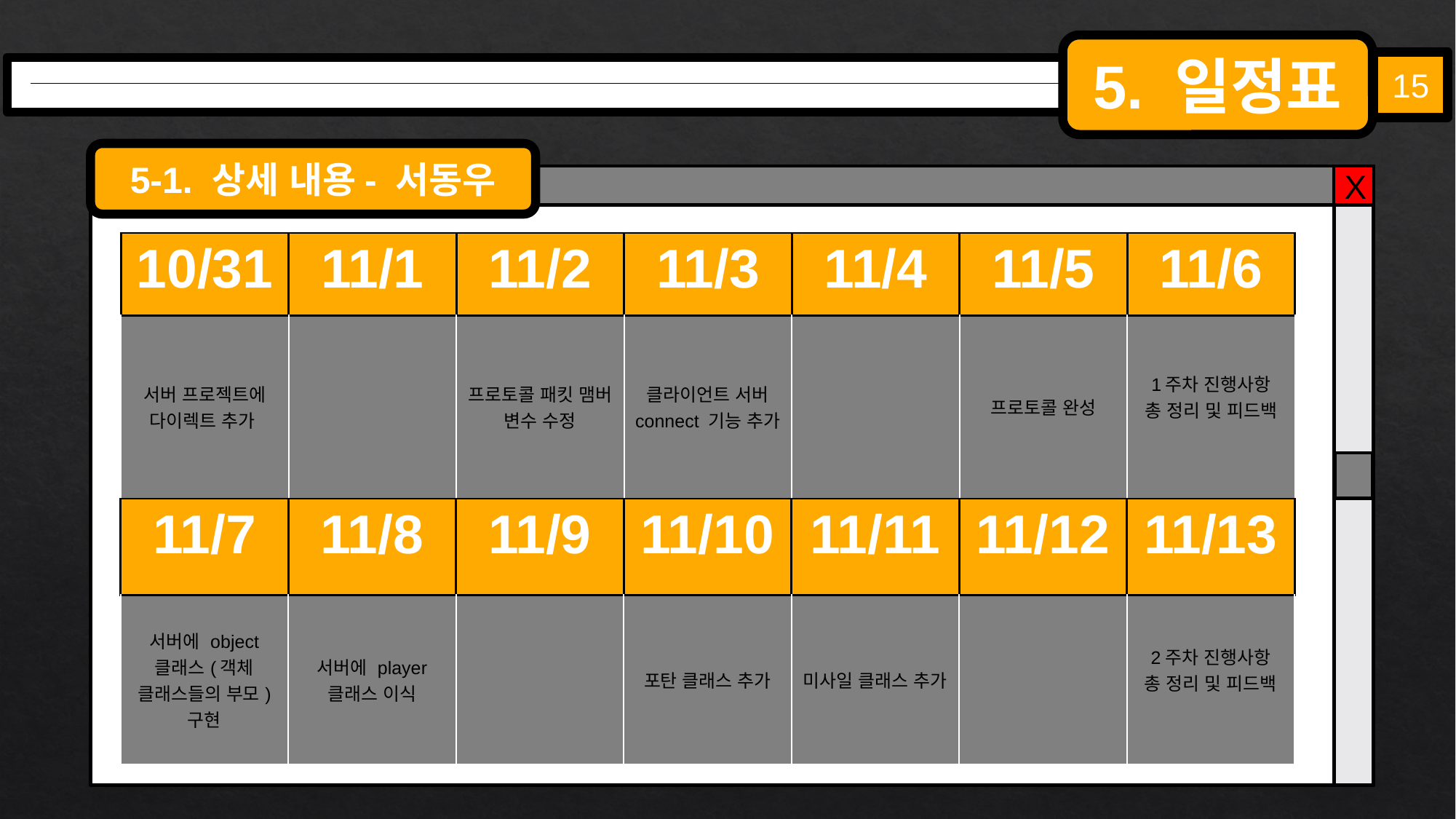

5. 일정표
15

5-1. 상세 내용- 서동우
X

| 10/31 | 11/1 | 11/2 | 11/3 | 11/4 | 11/5 | 11/6 |
| --- | --- | --- | --- | --- | --- | --- |
| 서버 프로젝트에 다이렉트 추가 |  | 프로토콜 패킷 맴버 변수 수정 | 클라이언트 서버 connect 기능 추가 |  | 프로토콜 완성 | 1주차 진행사항 총 정리 및 피드백 |

| 11/7 | 11/8 | 11/9 | 11/10 | 11/11 | 11/12 | 11/13 |
| --- | --- | --- | --- | --- | --- | --- |
| 서버에 object 클래스(객체 클래스들의 부모) 구현 | 서버에 player 클래스 이식 |  | 포탄 클래스 추가 | 미사일 클래스 추가 |  | 2주차 진행사항 총 정리 및 피드백 |